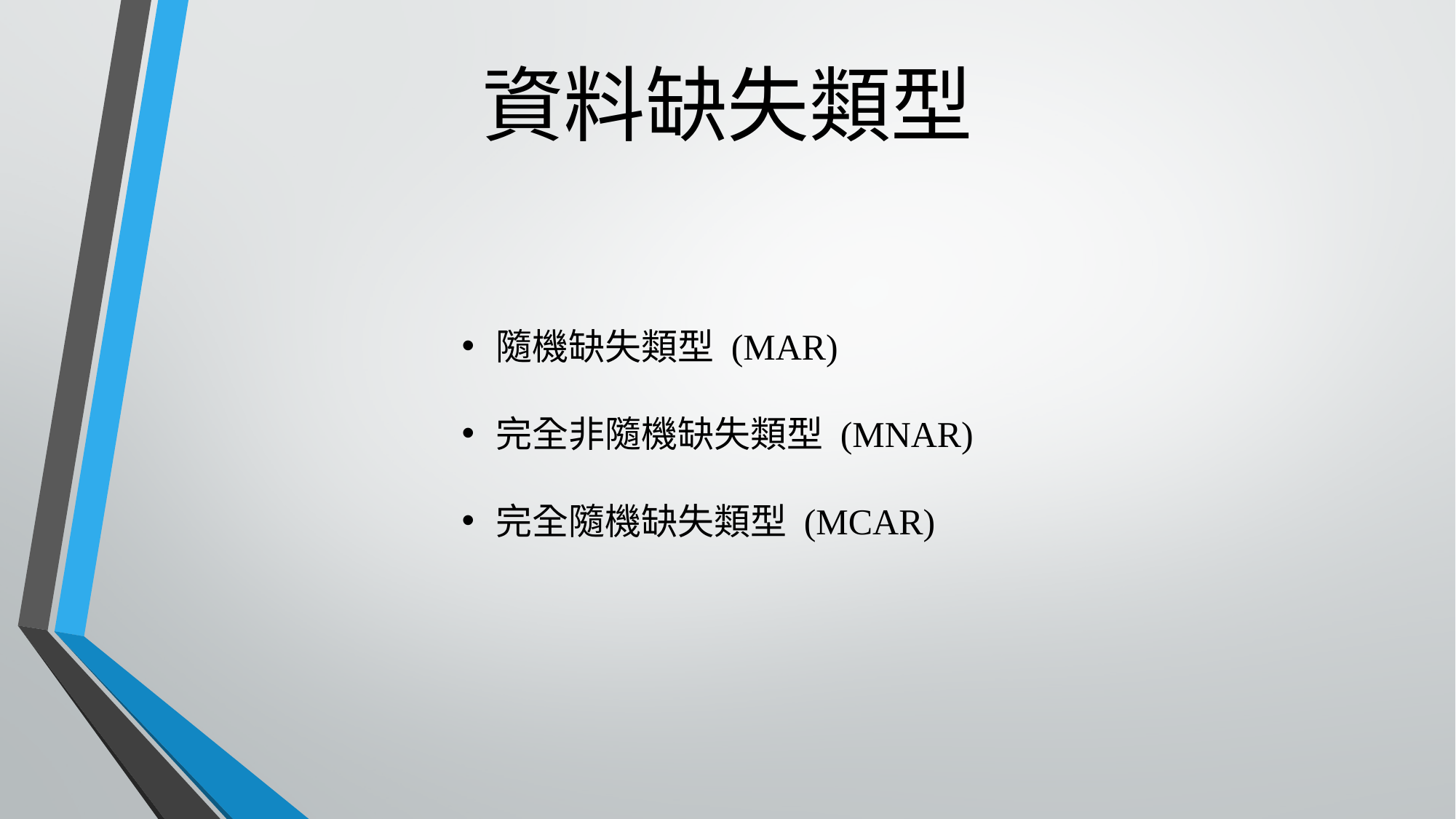

資料缺失類型

隨機缺失類型 (MAR)

完全非隨機缺失類型 (MNAR)

完全隨機缺失類型 (MCAR)